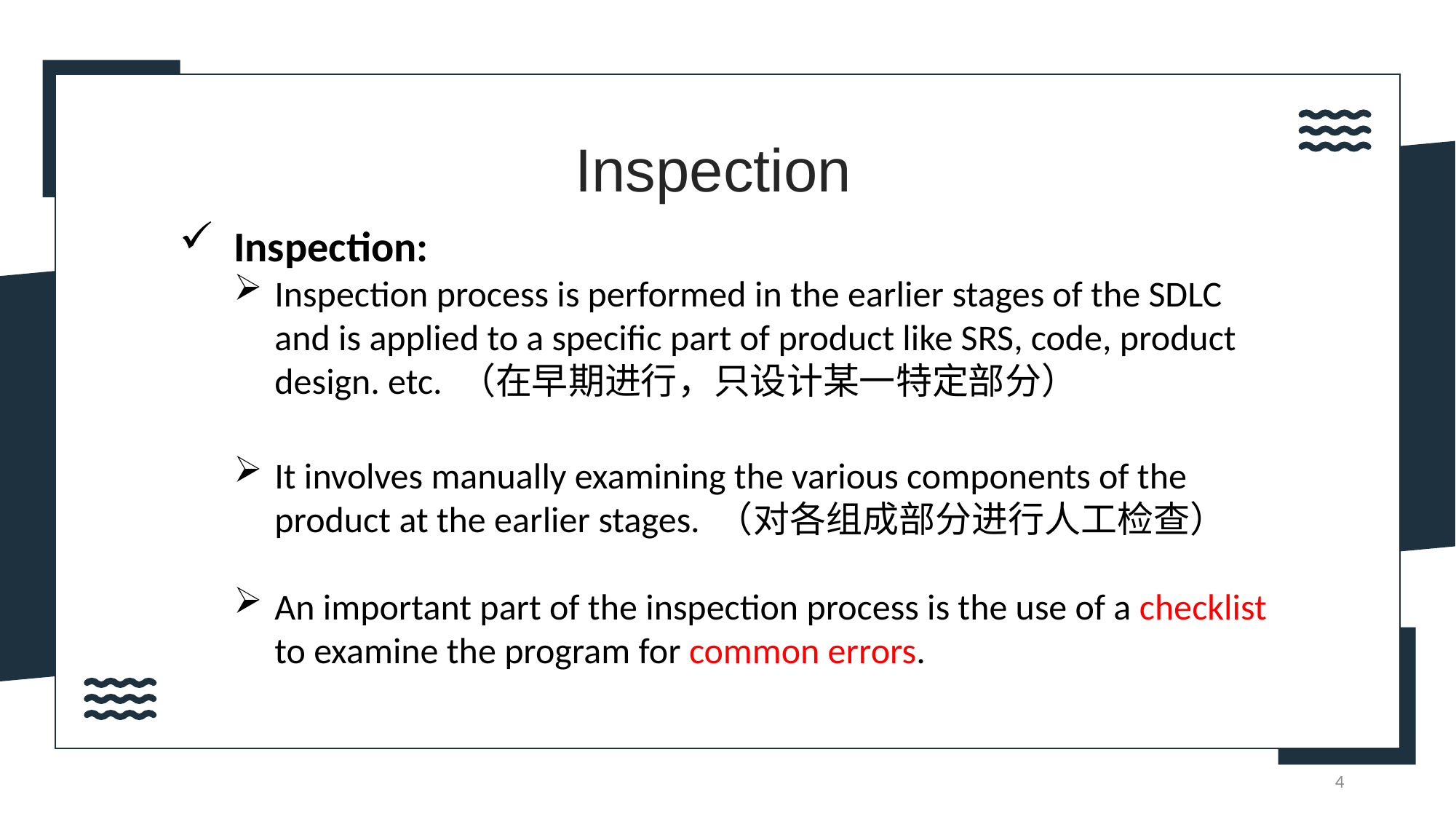

Inspection
Inspection:
Inspection process is performed in the earlier stages of the SDLC and is applied to a specific part of product like SRS, code, product design. etc. （在早期进行，只设计某一特定部分）

It involves manually examining the various components of the product at the earlier stages. （对各组成部分进行人工检查）

An important part of the inspection process is the use of a checklist to examine the program for common errors.

4